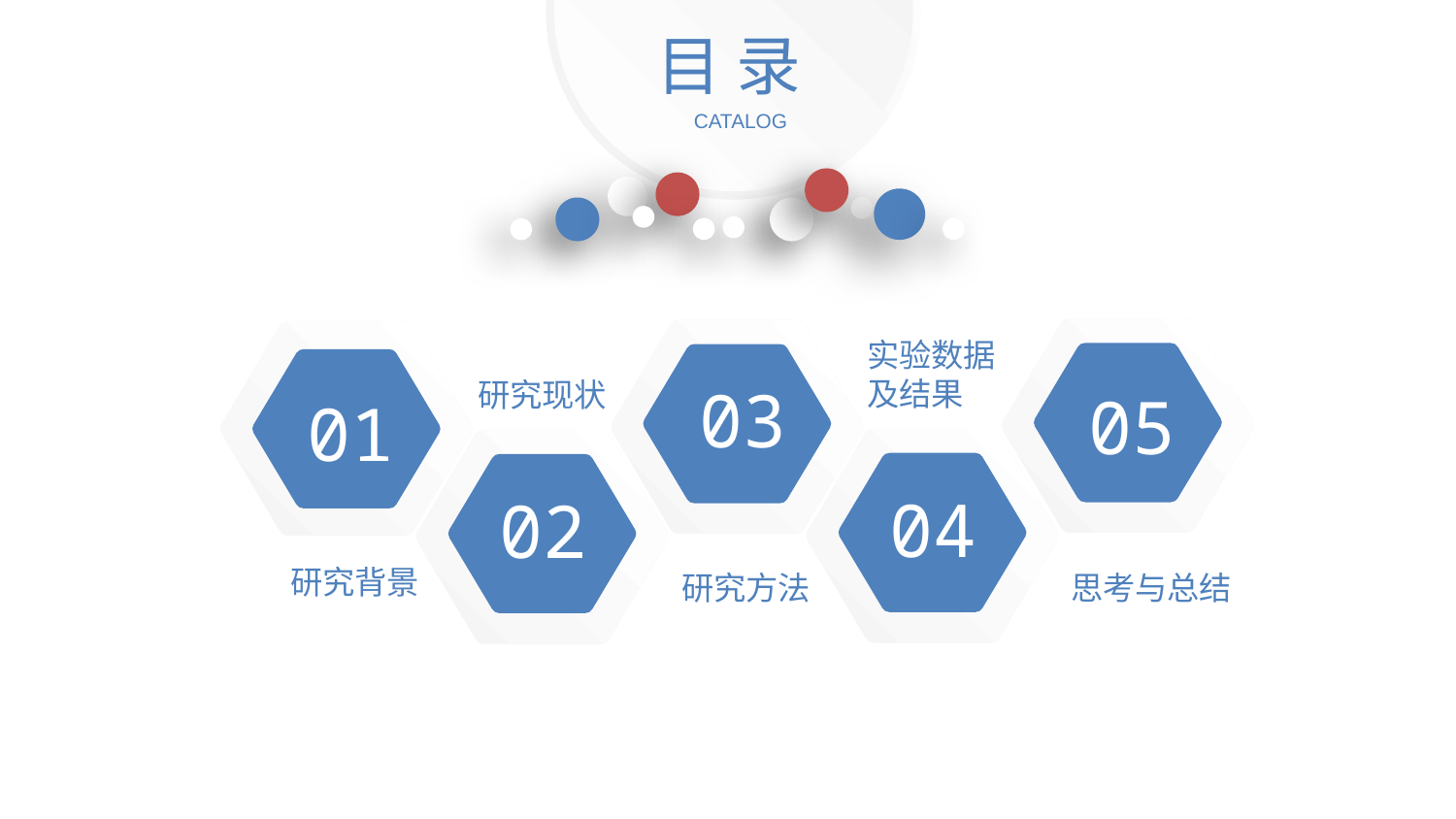

目 录
CATALOG

05

03

01
实验数据及结果
研究现状

04

02
研究背景
思考与总结
研究方法